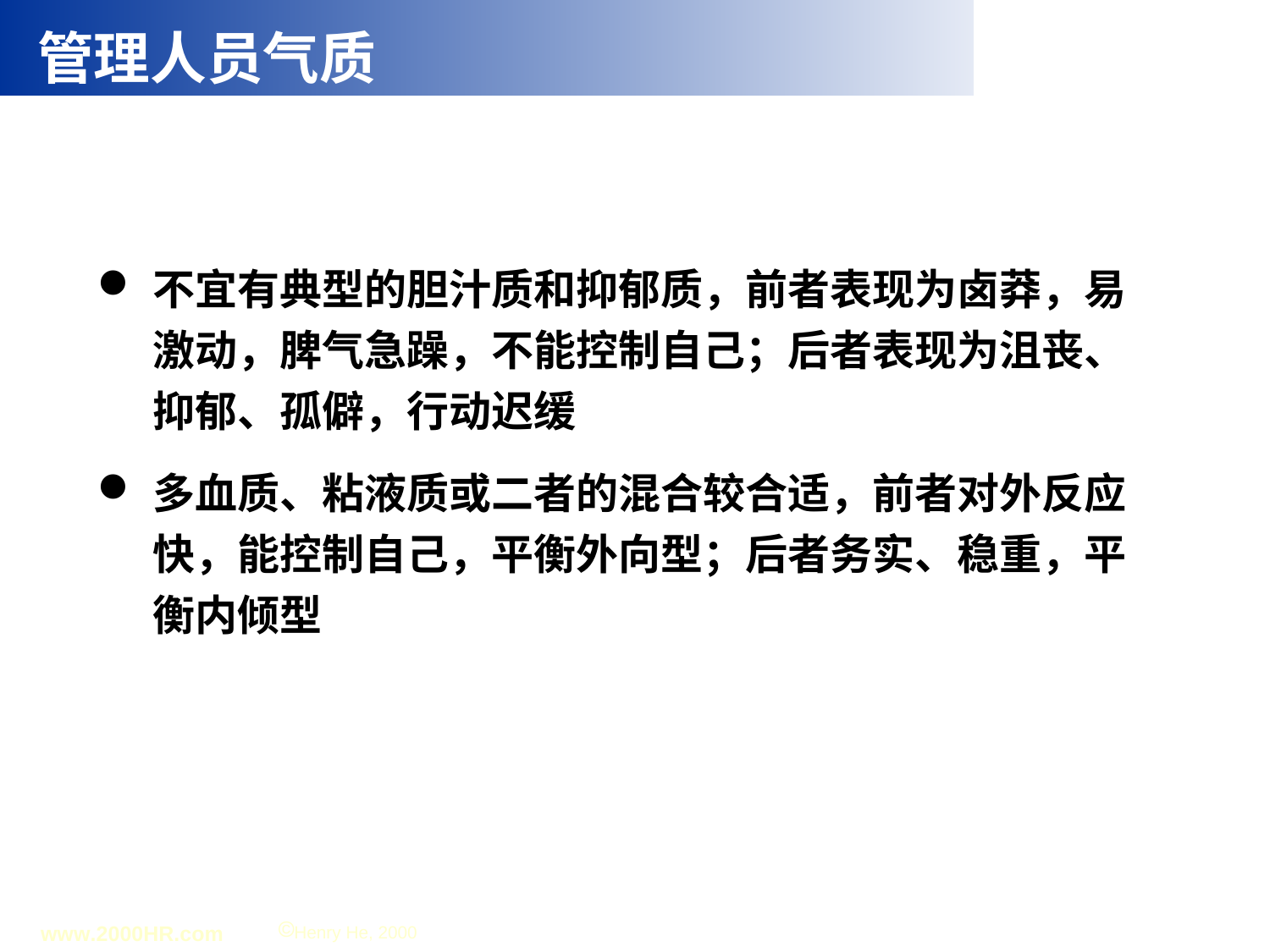

# 管理人员气质

不宜有典型的胆汁质和抑郁质，前者表现为卤莽，易激动，脾气急躁，不能控制自己；后者表现为沮丧、抑郁、孤僻，行动迟缓
多血质、粘液质或二者的混合较合适，前者对外反应快，能控制自己，平衡外向型；后者务实、稳重，平衡内倾型